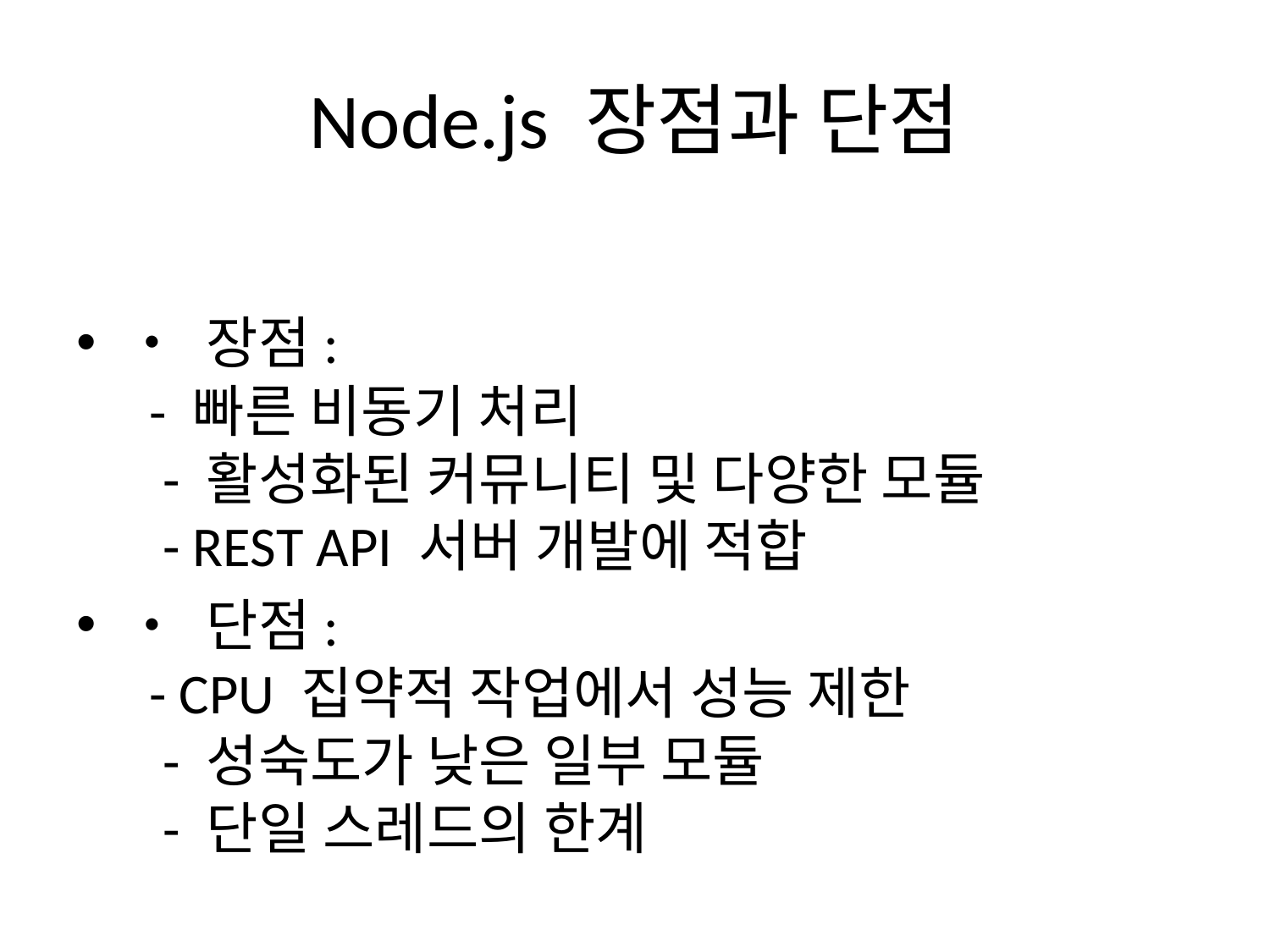

# Node.js 장점과 단점

• 장점:
  - 빠른 비동기 처리
  - 활성화된 커뮤니티 및 다양한 모듈
  - REST API 서버 개발에 적합
• 단점:
  - CPU 집약적 작업에서 성능 제한
  - 성숙도가 낮은 일부 모듈
  - 단일 스레드의 한계